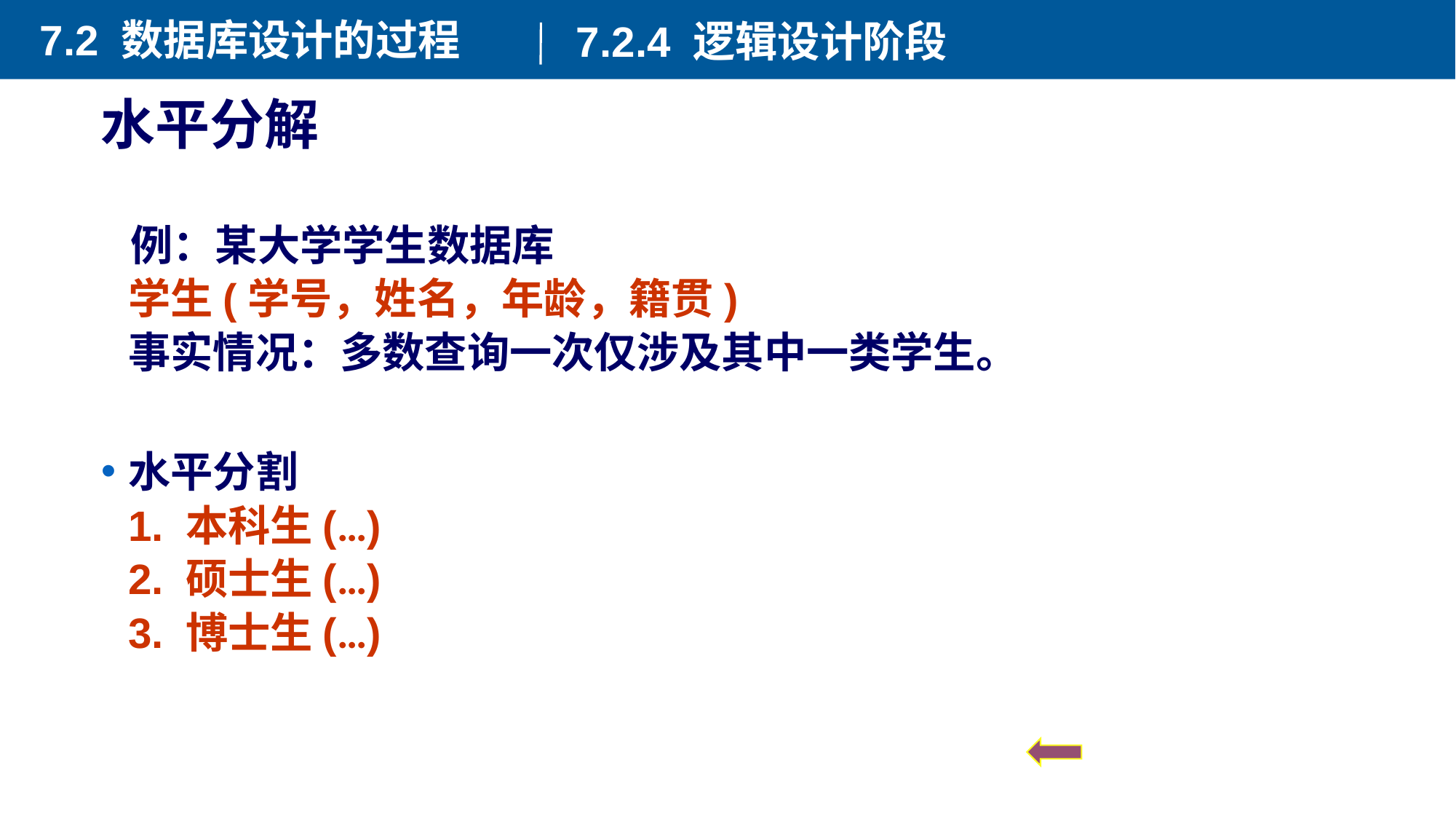

7.2 数据库设计的过程
7.2.4 逻辑设计阶段
水平分解
  例：某大学学生数据库
学生(学号，姓名，年龄，籍贯)
事实情况：多数查询一次仅涉及其中一类学生。
水平分割
1. 本科生(…)
2. 硕士生(…)
3. 博士生(…)